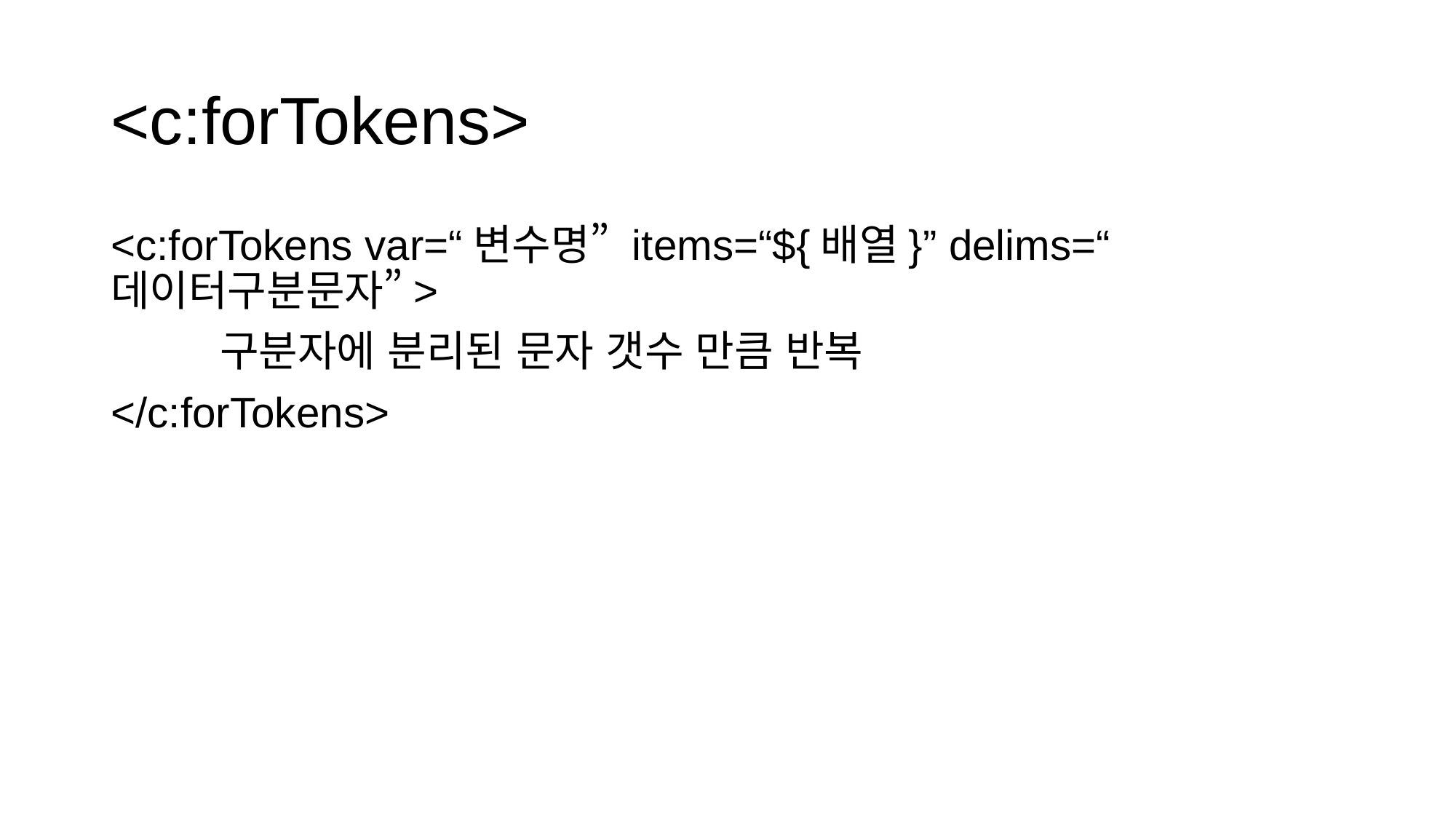

# <c:forTokens>
<c:forTokens var=“변수명” items=“${배열}” delims=“데이터구분문자”>
	구분자에 분리된 문자 갯수 만큼 반복
</c:forTokens>